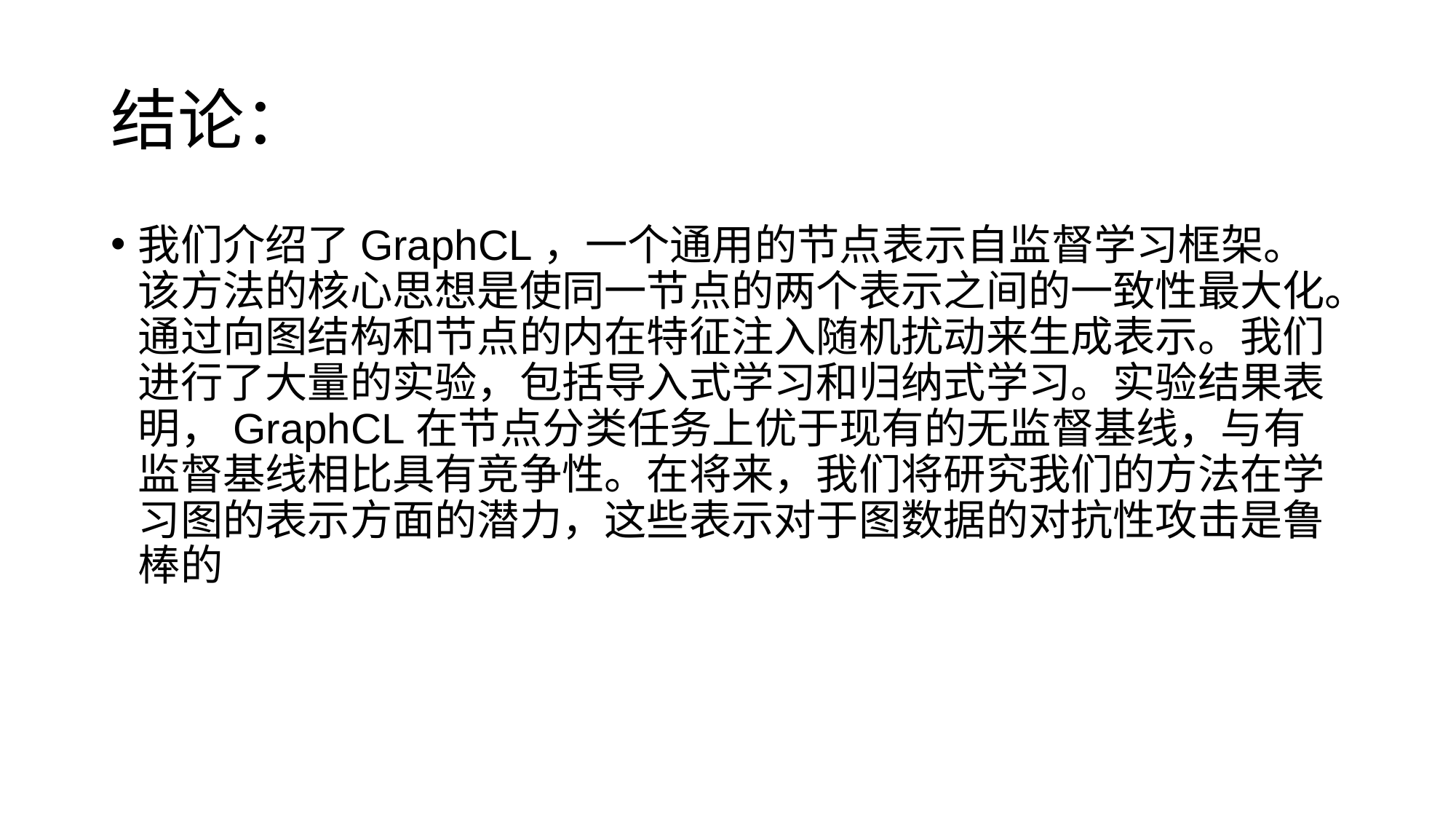

# 结论：
我们介绍了GraphCL，一个通用的节点表示自监督学习框架。该方法的核心思想是使同一节点的两个表示之间的一致性最大化。通过向图结构和节点的内在特征注入随机扰动来生成表示。我们进行了大量的实验，包括导入式学习和归纳式学习。实验结果表明，GraphCL在节点分类任务上优于现有的无监督基线，与有监督基线相比具有竞争性。在将来，我们将研究我们的方法在学习图的表示方面的潜力，这些表示对于图数据的对抗性攻击是鲁棒的